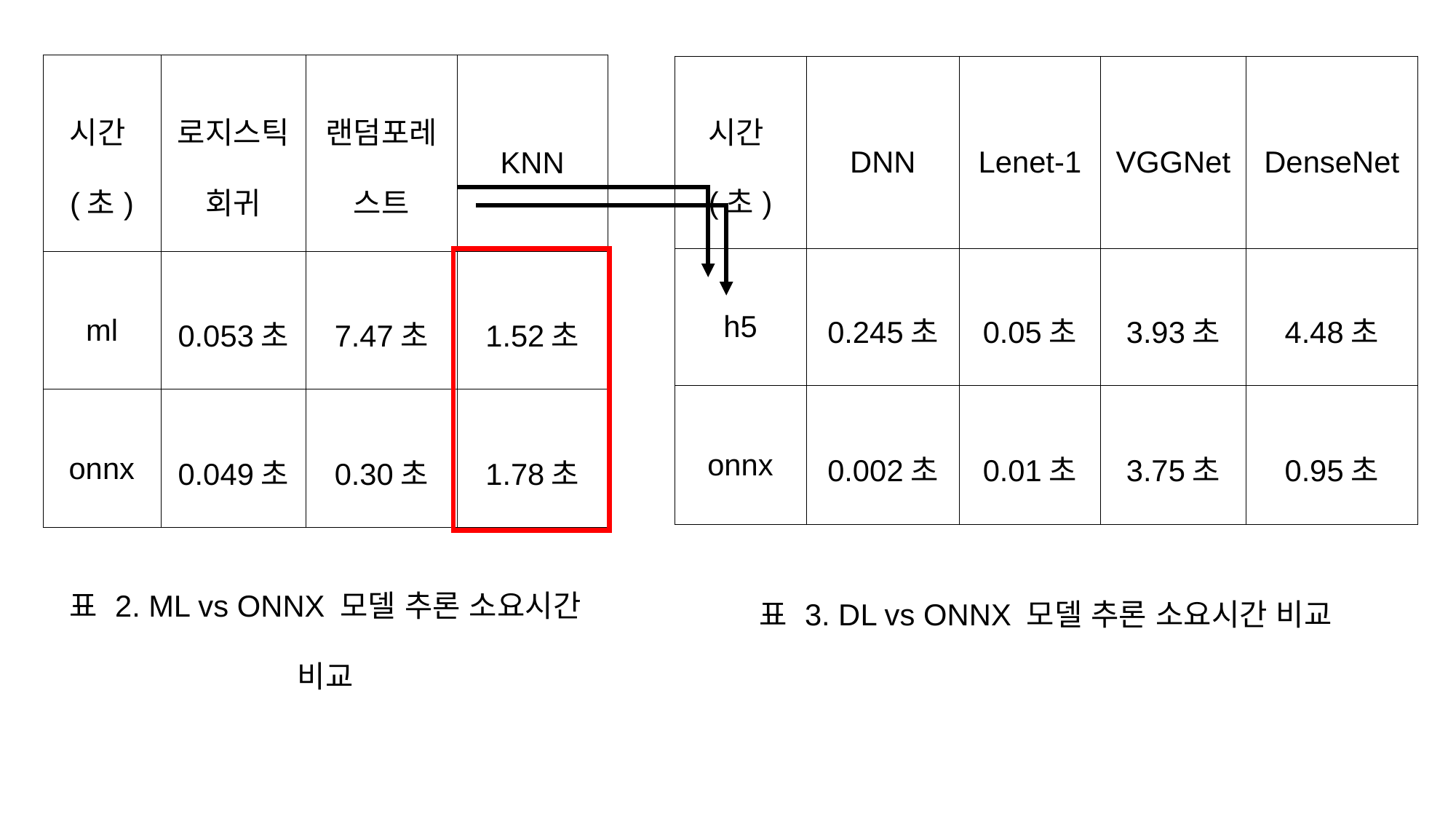

| 시간(초) | 로지스틱회귀 | 랜덤포레스트 | KNN |
| --- | --- | --- | --- |
| ml | 0.053초 | 7.47초 | 1.52초 |
| onnx | 0.049초 | 0.30초 | 1.78초 |
| 표 2. ML vs ONNX 모델 추론 소요시간 비교 |  |  |  |
| 시간(초) | DNN | Lenet-1 | VGGNet | DenseNet |
| --- | --- | --- | --- | --- |
| h5 | 0.245초 | 0.05초 | 3.93초 | 4.48초 |
| onnx | 0.002초 | 0.01초 | 3.75초 | 0.95초 |
| 표 3. DL vs ONNX 모델 추론 소요시간 비교 |  |  |  |  |